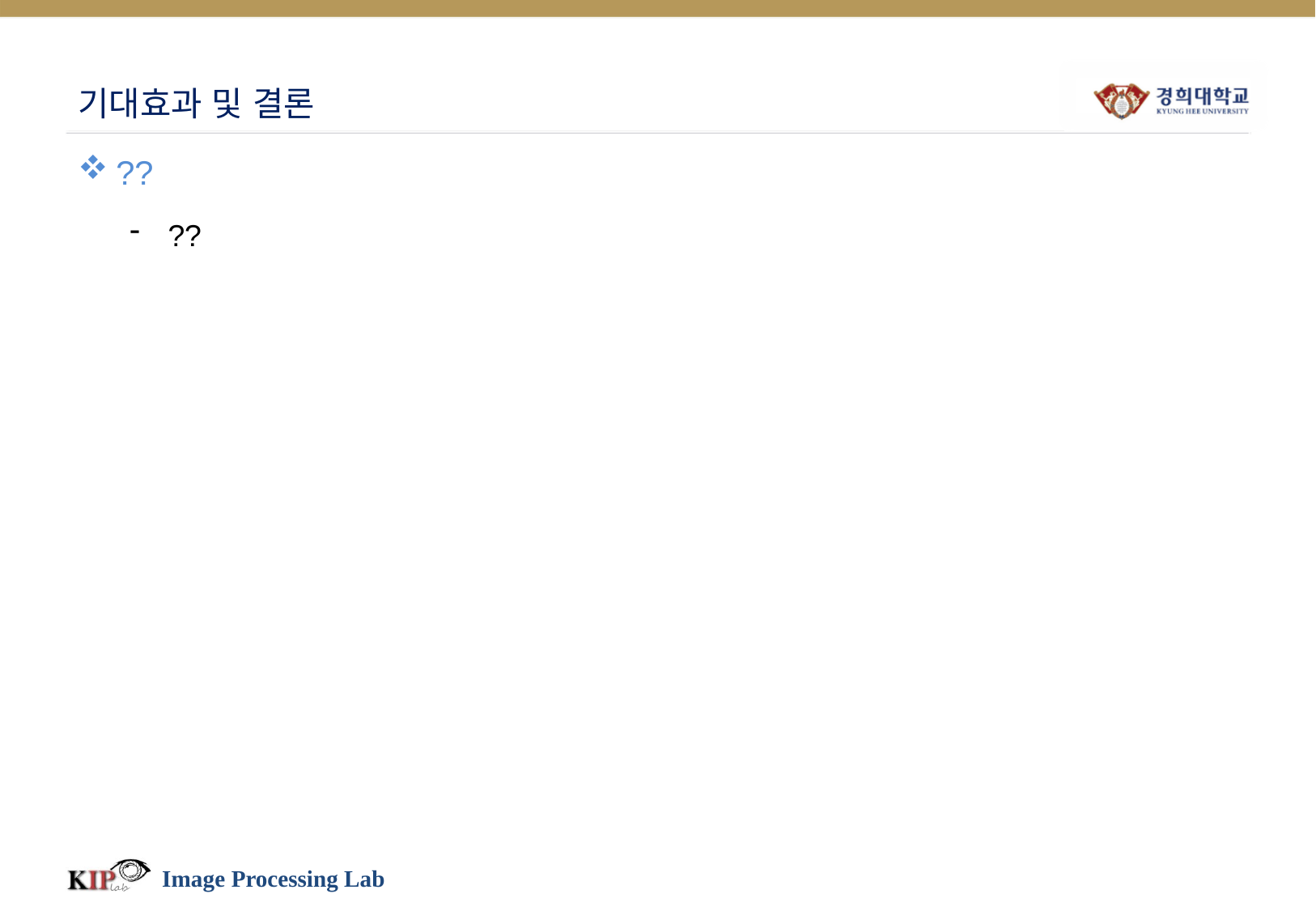

# 기대효과 및 결론
??
??
Image Processing Lab